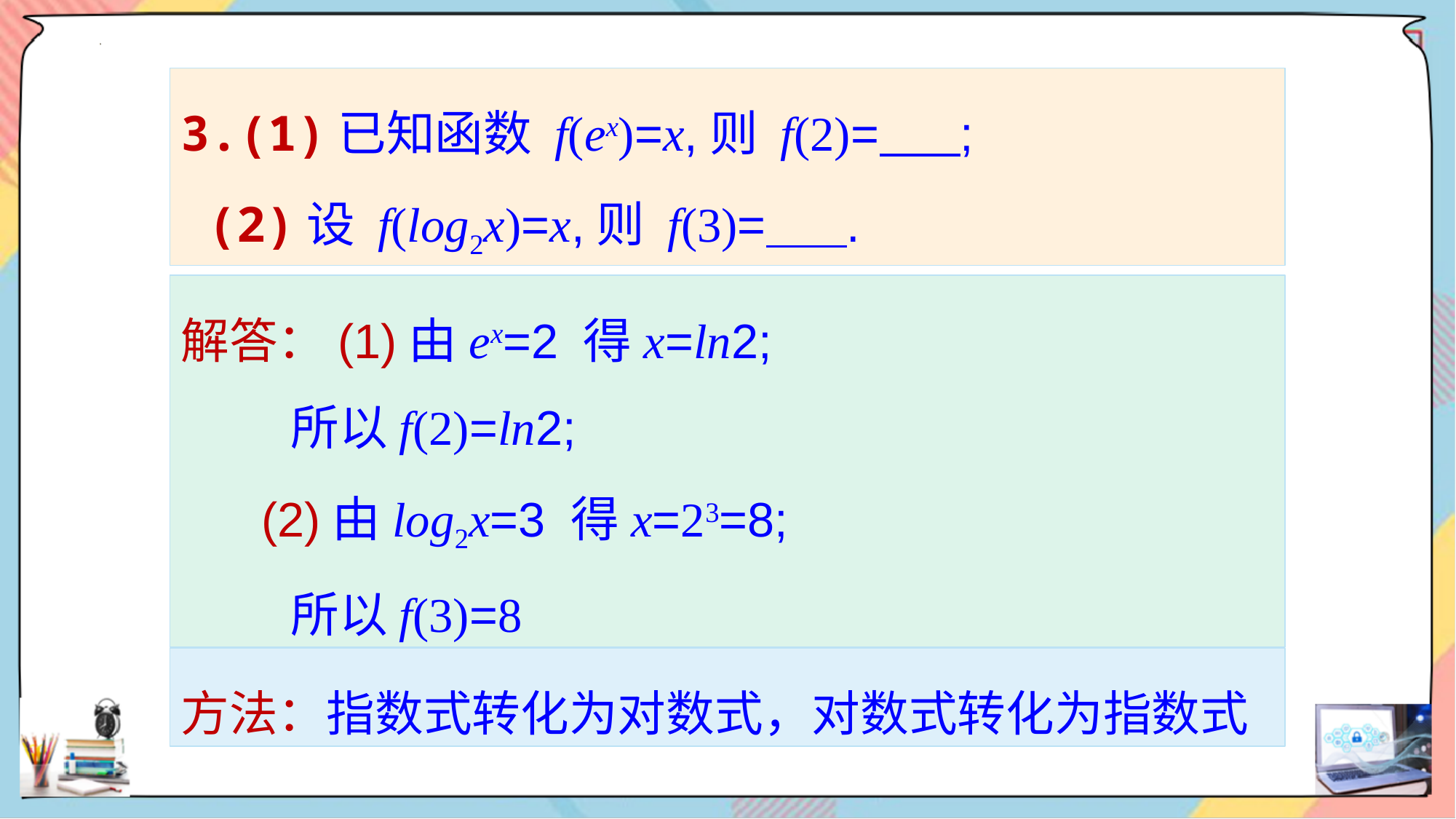

3.(1)已知函数 f(ex)=x,则 f(2)=      ;
  (2)设 f(log2x)=x,则 f(3)=      .
解答：(1)由ex=2 得x=ln2;
         所以f(2)=ln2;
      (2)由log2x=3 得x=23=8;
         所以f(3)=8
方法：指数式转化为对数式，对数式转化为指数式